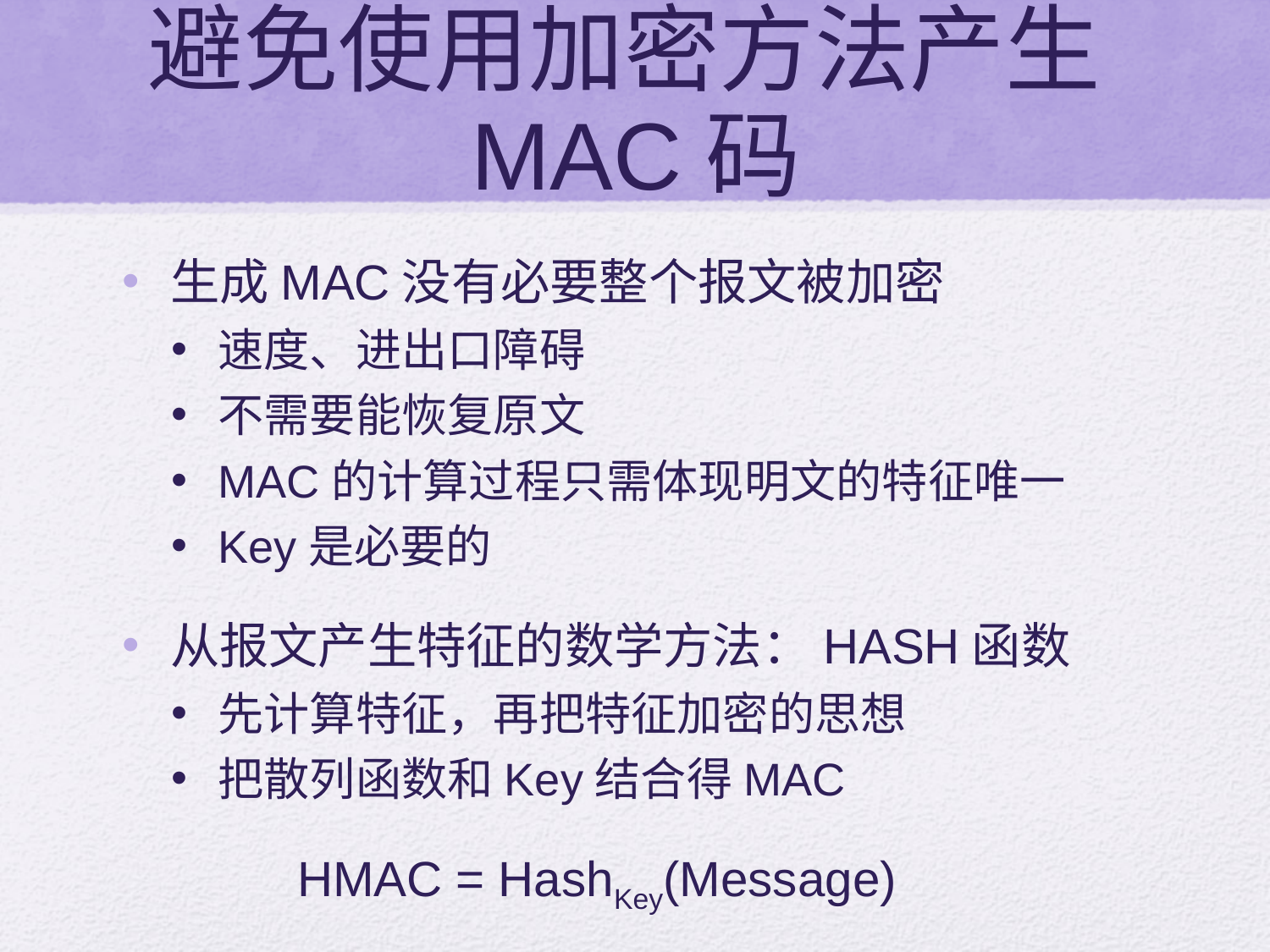

# 避免使用加密方法产生MAC码
生成MAC没有必要整个报文被加密
速度、进出口障碍
不需要能恢复原文
MAC的计算过程只需体现明文的特征唯一
Key是必要的
从报文产生特征的数学方法：HASH函数
先计算特征，再把特征加密的思想
把散列函数和Key结合得MAC
		HMAC = HashKey(Message)